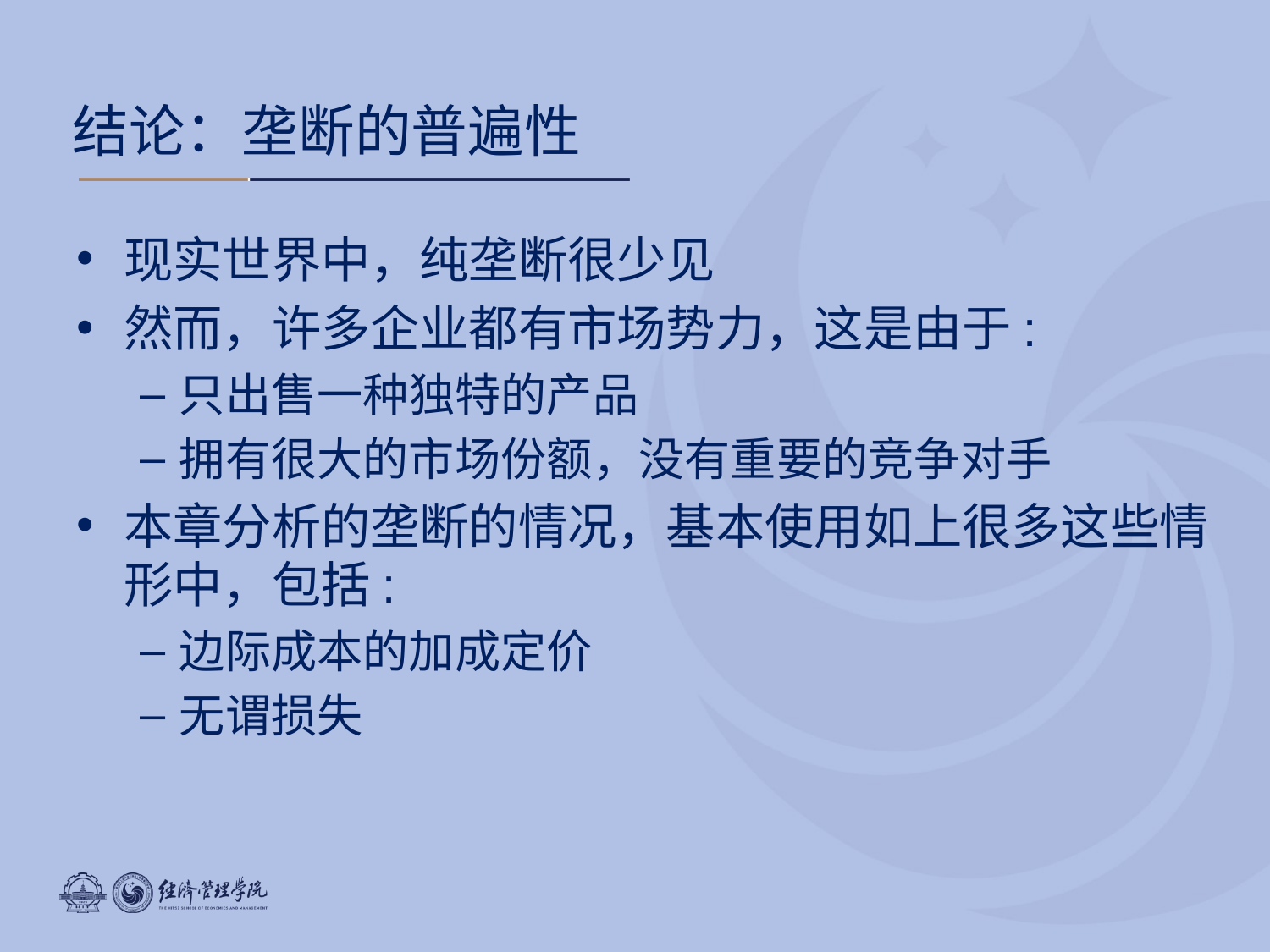

结论：垄断的普遍性
现实世界中，纯垄断很少见
然而，许多企业都有市场势力，这是由于:
只出售一种独特的产品
拥有很大的市场份额，没有重要的竞争对手
本章分析的垄断的情况，基本使用如上很多这些情形中，包括:
边际成本的加成定价
无谓损失